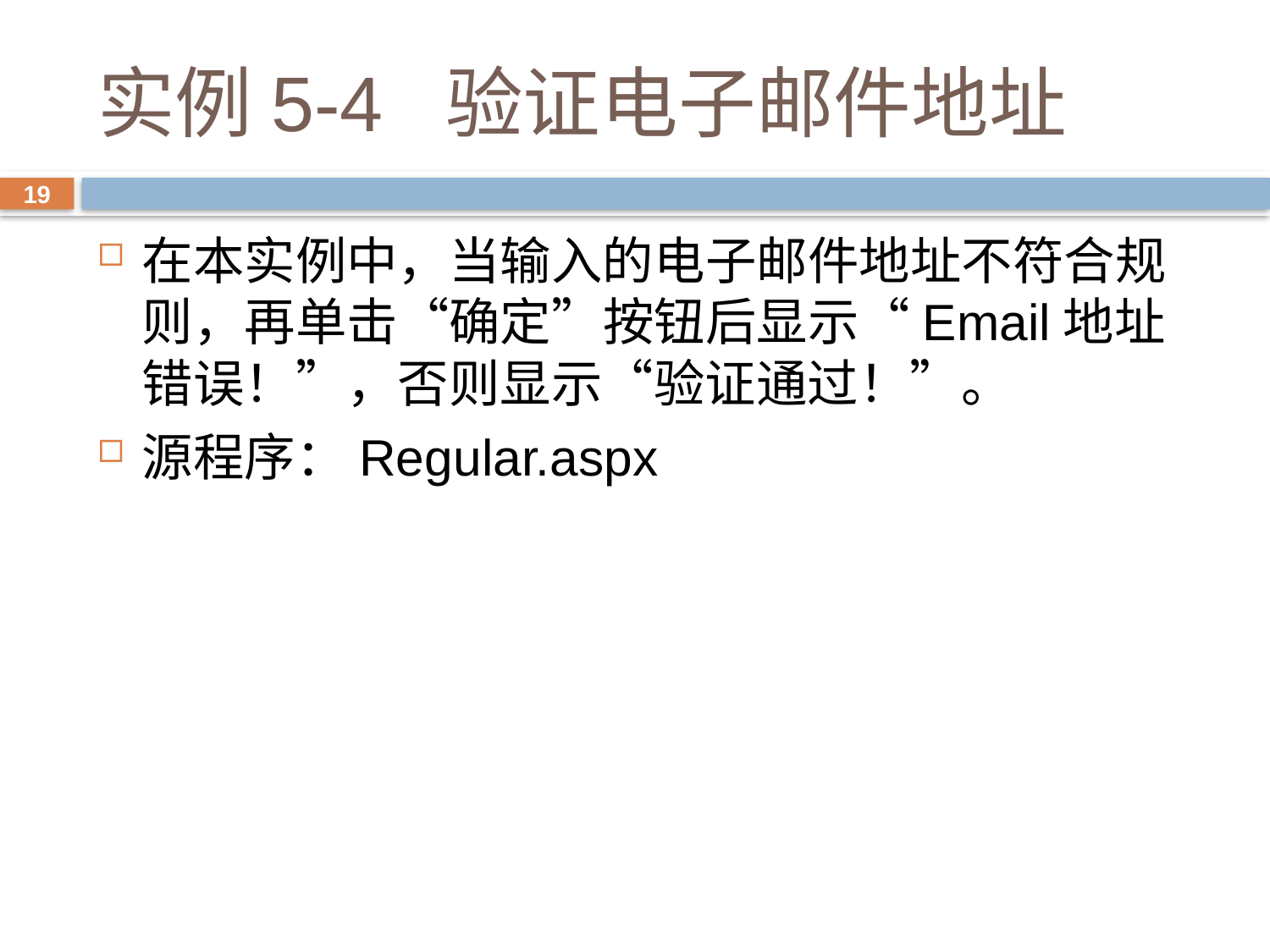

# 实例5-4  验证电子邮件地址
19
在本实例中，当输入的电子邮件地址不符合规则，再单击“确定”按钮后显示“Email地址错误！”，否则显示“验证通过！”。
源程序：Regular.aspx